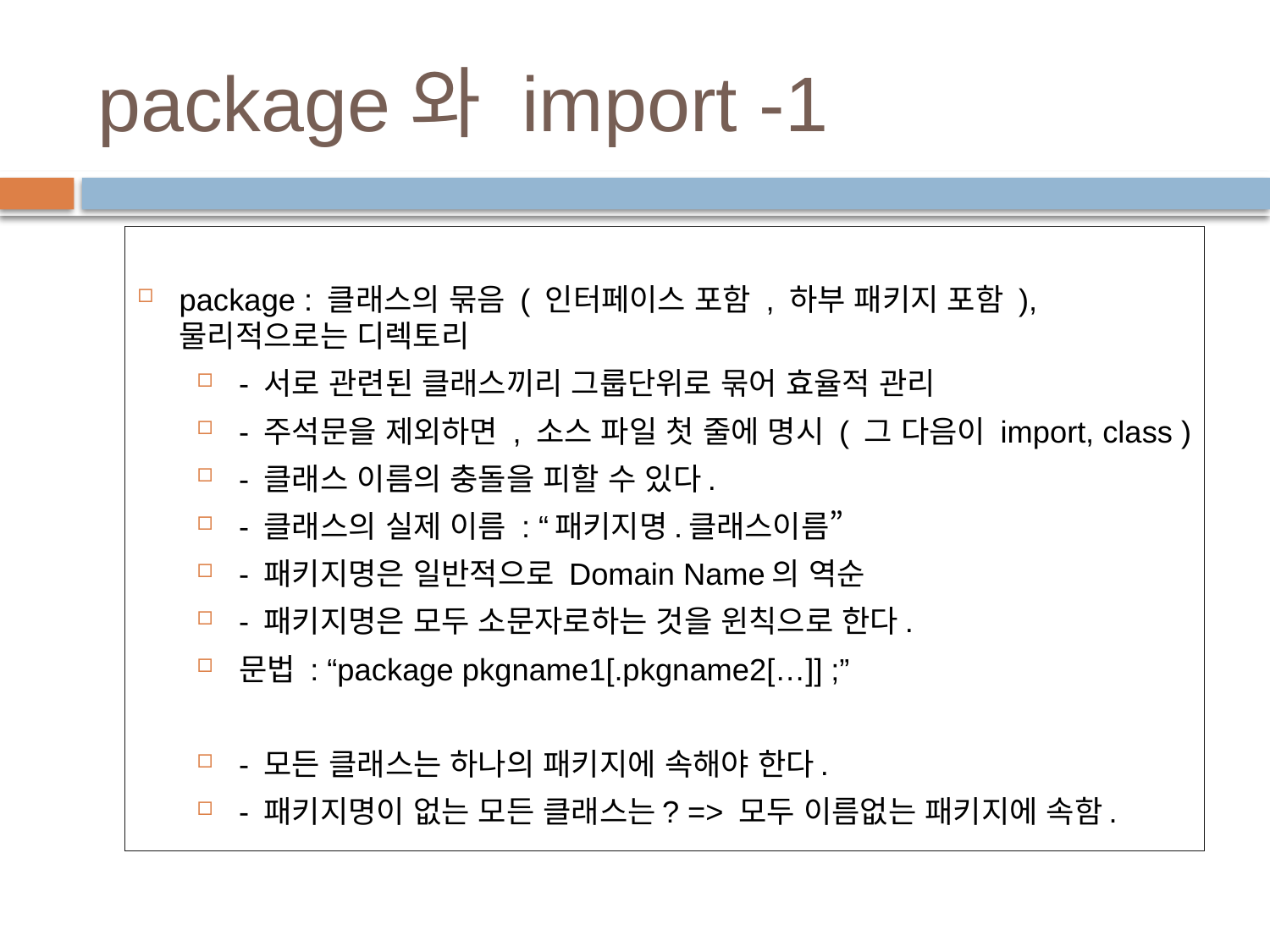

# package와 import -1

package : 클래스의 묶음 ( 인터페이스 포함 , 하부 패키지 포함 ), 물리적으로는 디렉토리
- 서로 관련된 클래스끼리 그룹단위로 묶어 효율적 관리
- 주석문을 제외하면 , 소스 파일 첫 줄에 명시 ( 그 다음이 import, class )
- 클래스 이름의 충돌을 피할 수 있다.
- 클래스의 실제 이름 : “패키지명.클래스이름”
- 패키지명은 일반적으로 Domain Name의 역순
- 패키지명은 모두 소문자로하는 것을 윈칙으로 한다.
문법 : “package pkgname1[.pkgname2[…]] ;”

- 모든 클래스는 하나의 패키지에 속해야 한다.
- 패키지명이 없는 모든 클래스는? => 모두 이름없는 패키지에 속함.